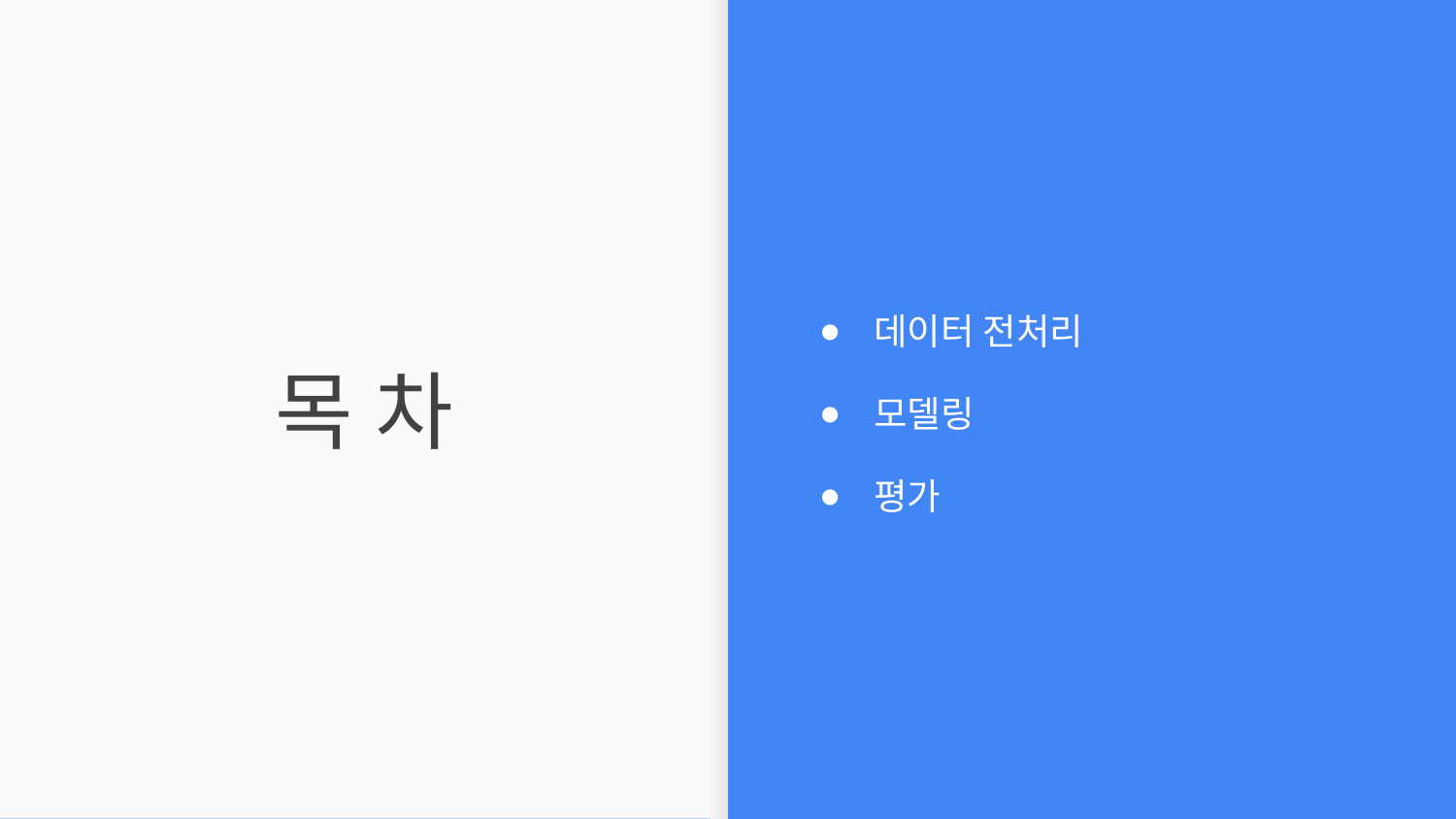

데이터 전처리
모델링
평가
# 목 차